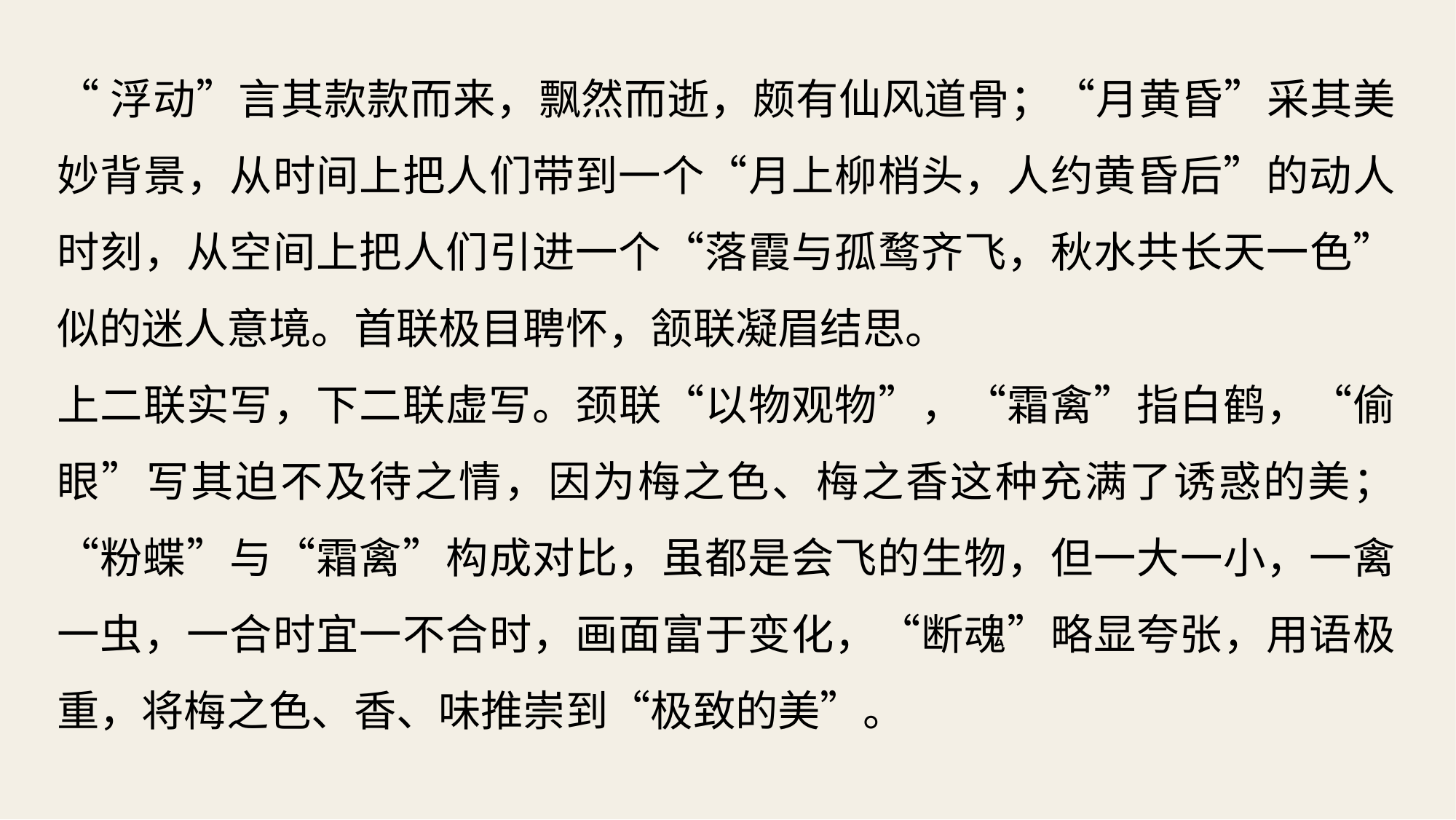

“浮动”言其款款而来，飘然而逝，颇有仙风道骨；“月黄昏”采其美妙背景，从时间上把人们带到一个“月上柳梢头，人约黄昏后”的动人时刻，从空间上把人们引进一个“落霞与孤鹜齐飞，秋水共长天一色”似的迷人意境。首联极目聘怀，颔联凝眉结思。
上二联实写，下二联虚写。颈联“以物观物”，“霜禽”指白鹤，“偷眼”写其迫不及待之情，因为梅之色、梅之香这种充满了诱惑的美；“粉蝶”与“霜禽”构成对比，虽都是会飞的生物，但一大一小，一禽一虫，一合时宜一不合时，画面富于变化，“断魂”略显夸张，用语极重，将梅之色、香、味推崇到“极致的美”。